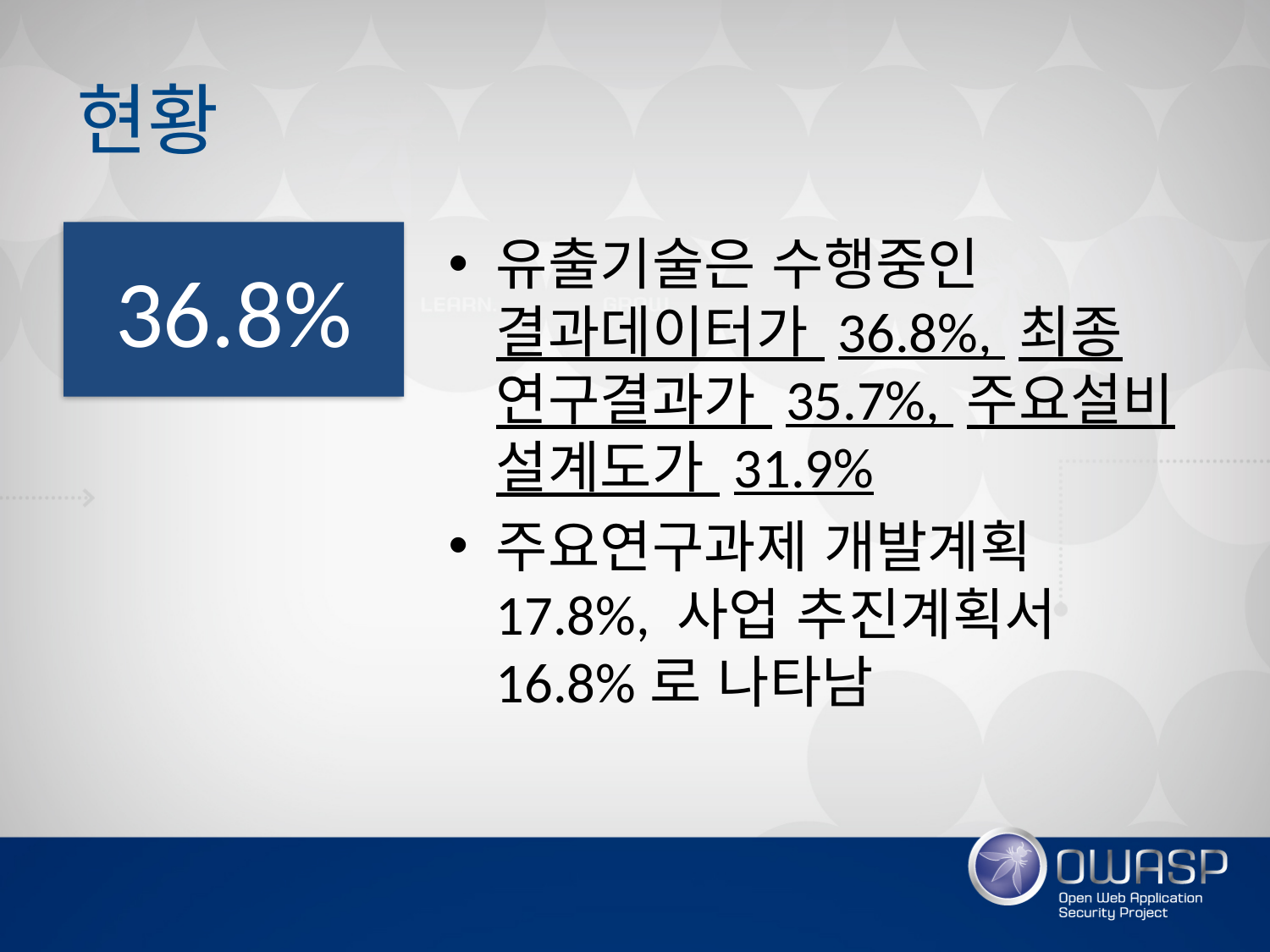

# 현황
36.8%
유출기술은 수행중인 결과데이터가 36.8%, 최종 연구결과가 35.7%, 주요설비 설계도가 31.9%
주요연구과제 개발계획 17.8%, 사업 추진계획서 16.8%로 나타남